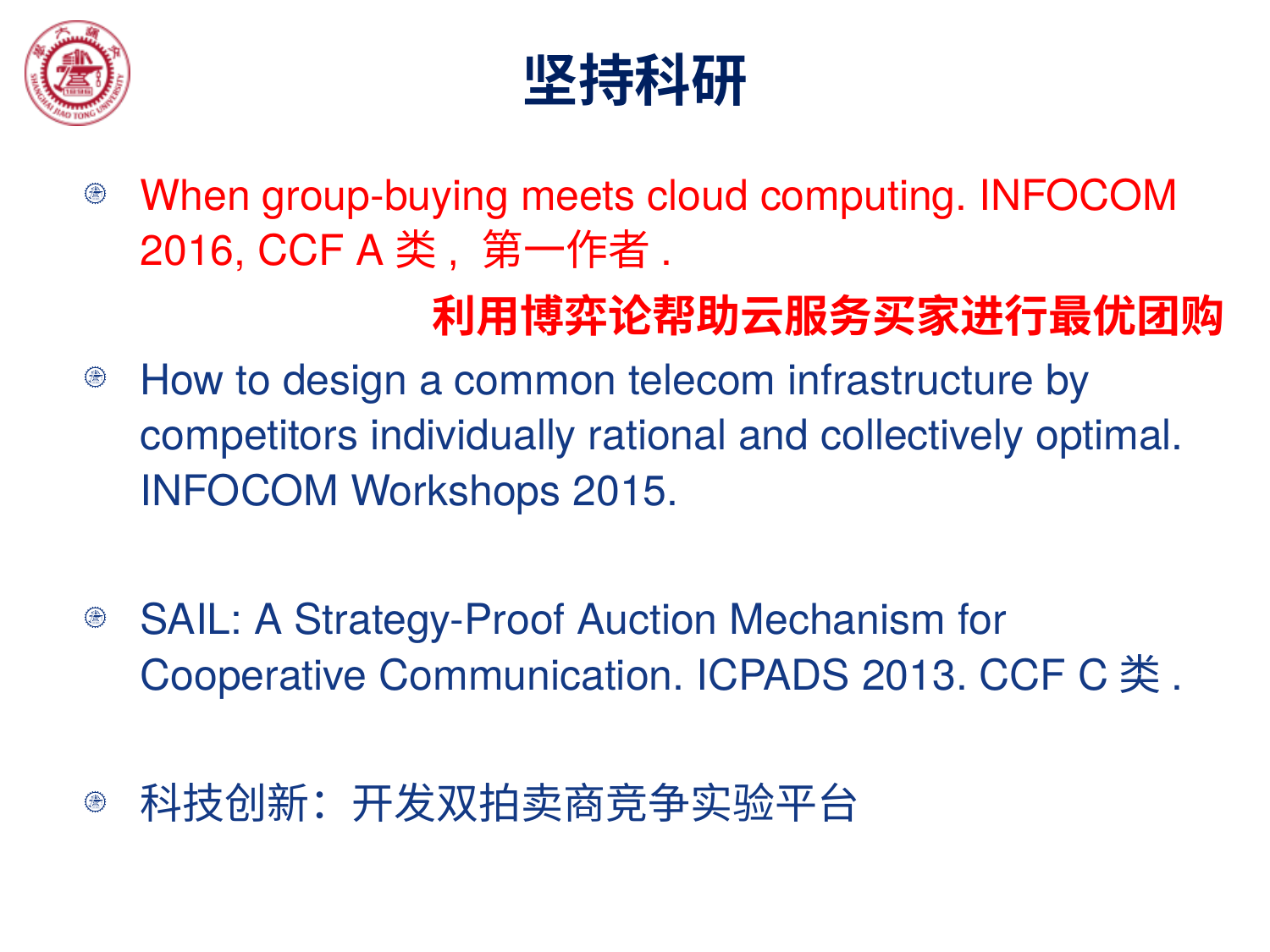

# 坚持科研
When group-buying meets cloud computing. INFOCOM 2016, CCF A类, 第一作者.

How to design a common telecom infrastructure by competitors individually rational and collectively optimal. INFOCOM Workshops 2015.

SAIL: A Strategy-Proof Auction Mechanism for Cooperative Communication. ICPADS 2013. CCF C类.

科技创新：开发双拍卖商竞争实验平台

利用博弈论帮助云服务买家进行最优团购